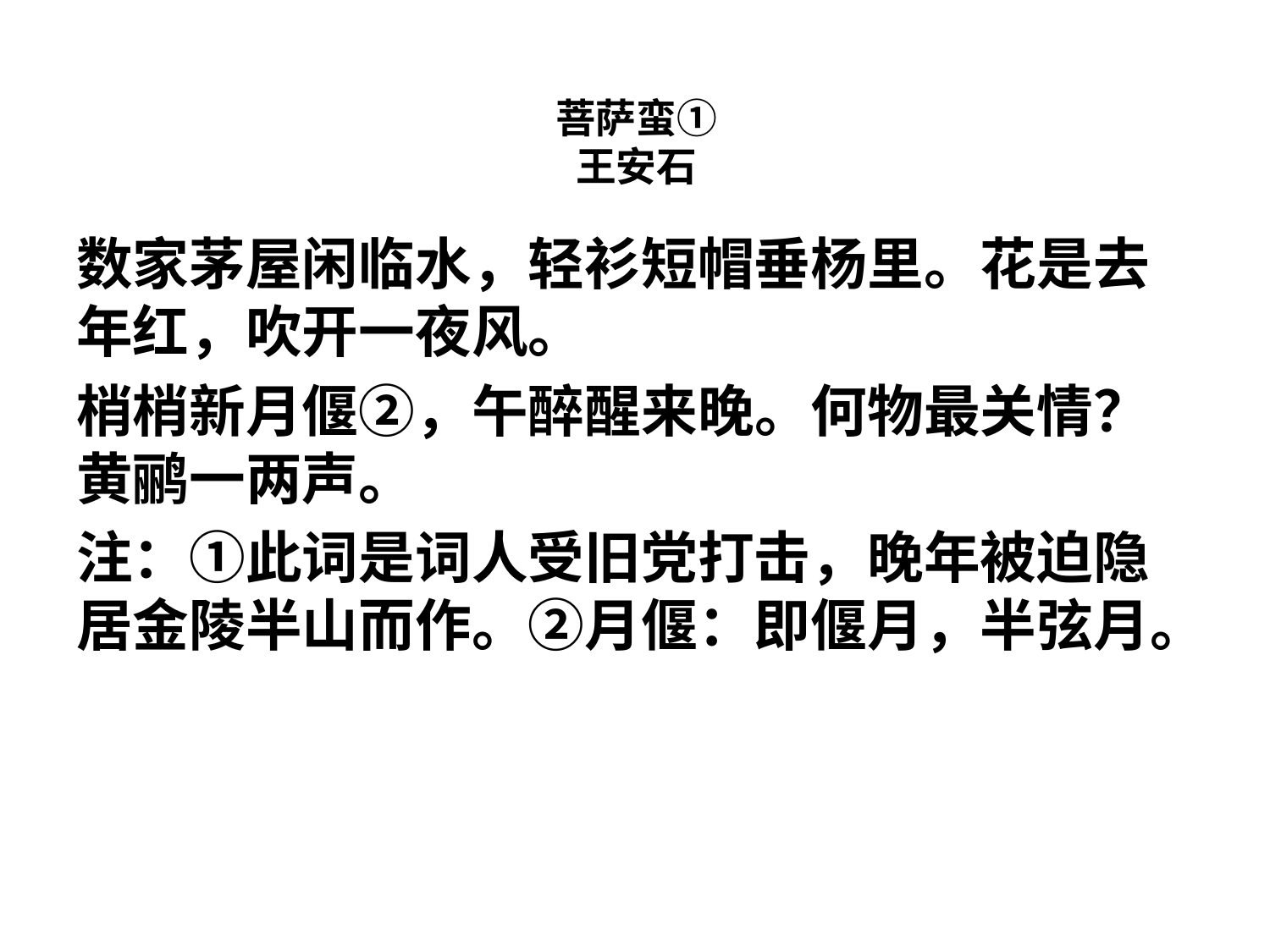

# 菩萨蛮① 王安石
数家茅屋闲临水，轻衫短帽垂杨里。花是去年红，吹开一夜风。
梢梢新月偃②，午醉醒来晚。何物最关情？黄鹂一两声。
注：①此词是词人受旧党打击，晚年被迫隐居金陵半山而作。②月偃：即偃月，半弦月。